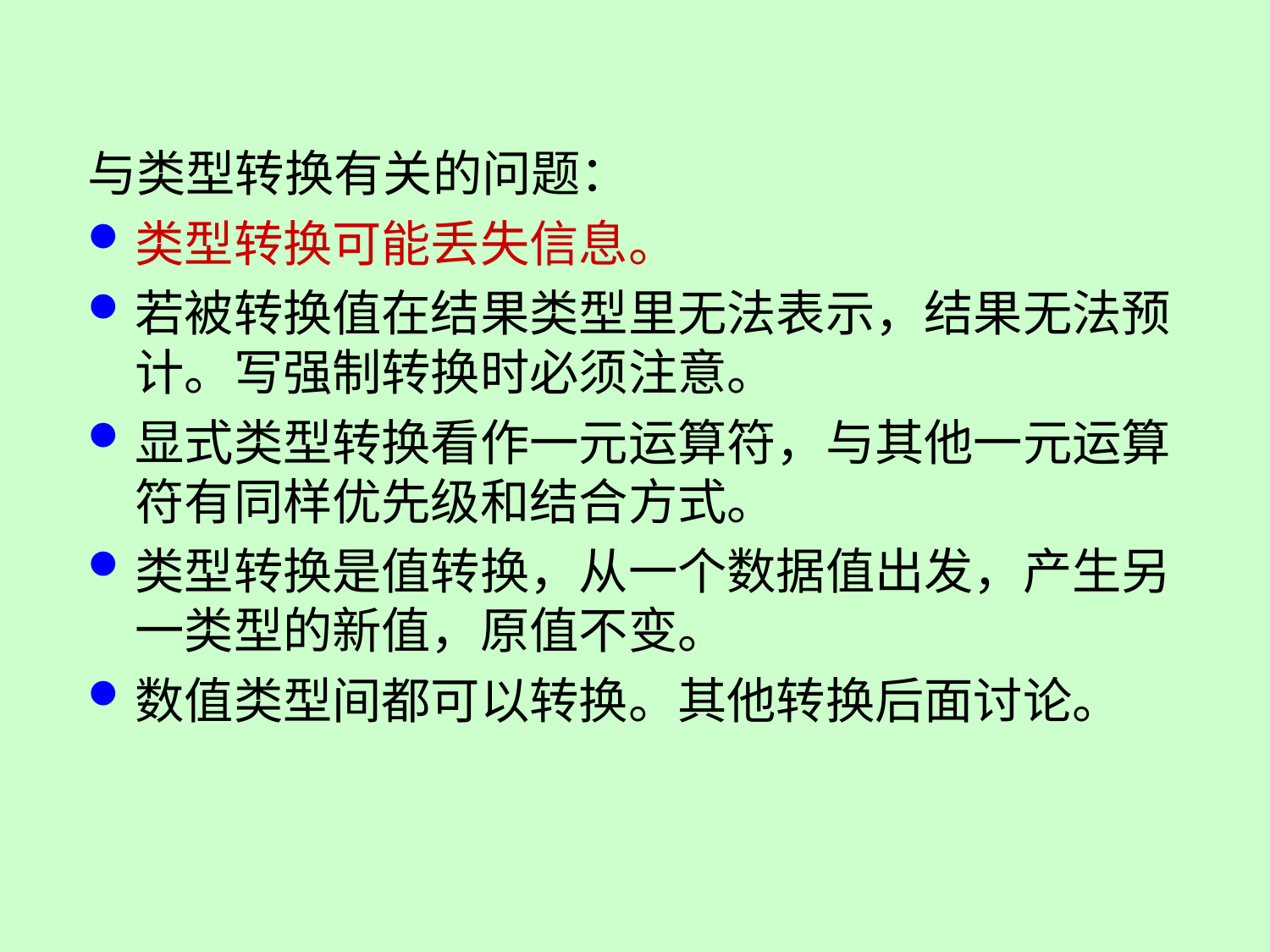

与类型转换有关的问题：
类型转换可能丢失信息。
若被转换值在结果类型里无法表示，结果无法预计。写强制转换时必须注意。
显式类型转换看作一元运算符，与其他一元运算符有同样优先级和结合方式。
类型转换是值转换，从一个数据值出发，产生另一类型的新值，原值不变。
数值类型间都可以转换。其他转换后面讨论。
41